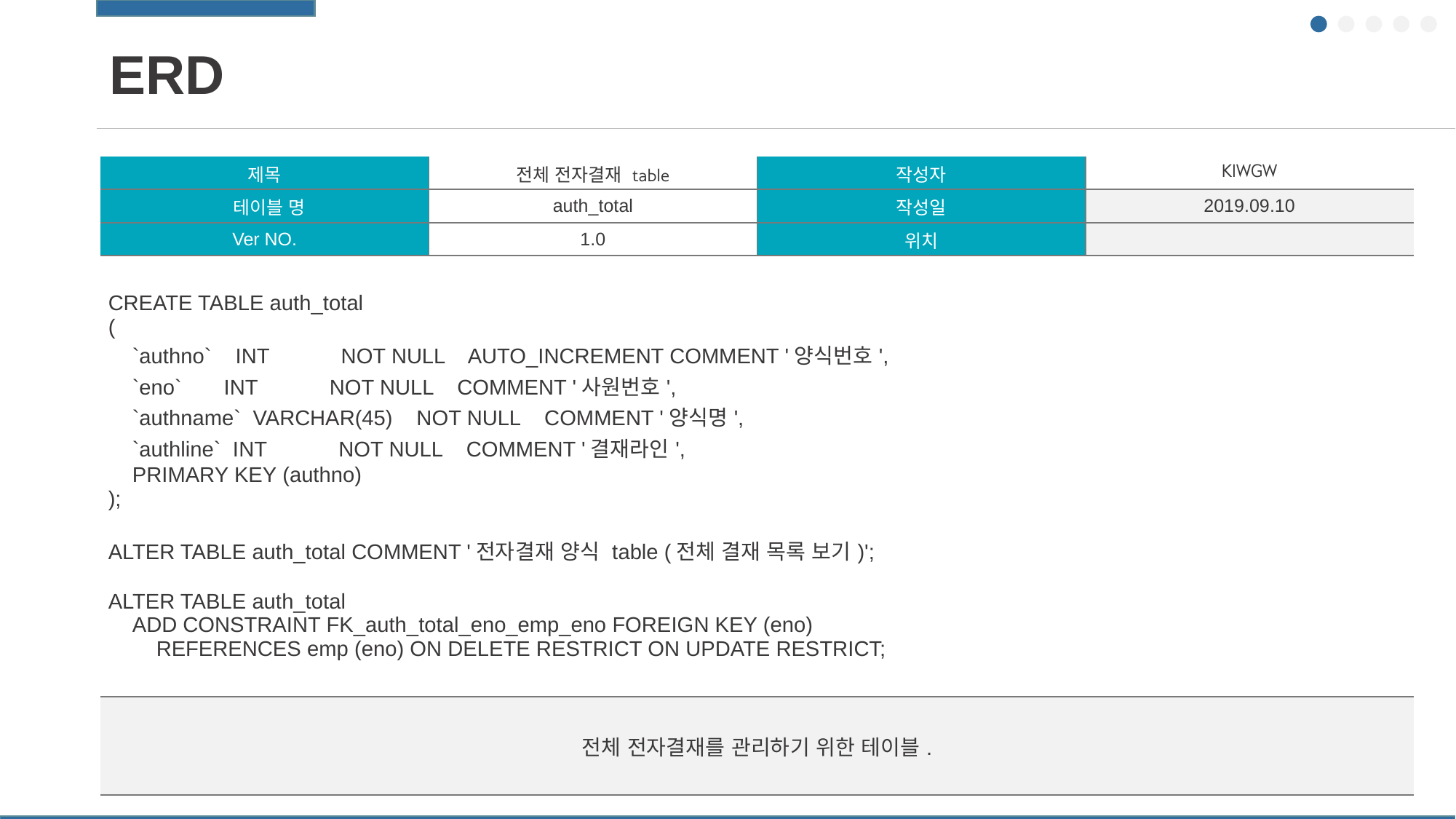

ERD
| 제목 | 전체 전자결재 table | 작성자 | KIWGW |
| --- | --- | --- | --- |
| 테이블 명 | auth\_total | 작성일 | 2019.09.10 |
| Ver NO. | 1.0 | 위치 |  |
| CREATE TABLE auth\_total ( `authno` INT NOT NULL AUTO\_INCREMENT COMMENT '양식번호', `eno` INT NOT NULL COMMENT '사원번호', `authname` VARCHAR(45) NOT NULL COMMENT '양식명', `authline` INT NOT NULL COMMENT '결재라인', PRIMARY KEY (authno) ); ALTER TABLE auth\_total COMMENT '전자결재 양식 table (전체 결재 목록 보기)'; ALTER TABLE auth\_total ADD CONSTRAINT FK\_auth\_total\_eno\_emp\_eno FOREIGN KEY (eno) REFERENCES emp (eno) ON DELETE RESTRICT ON UPDATE RESTRICT; |  |  |  |
| 전체 전자결재를 관리하기 위한 테이블. |  |  |  |